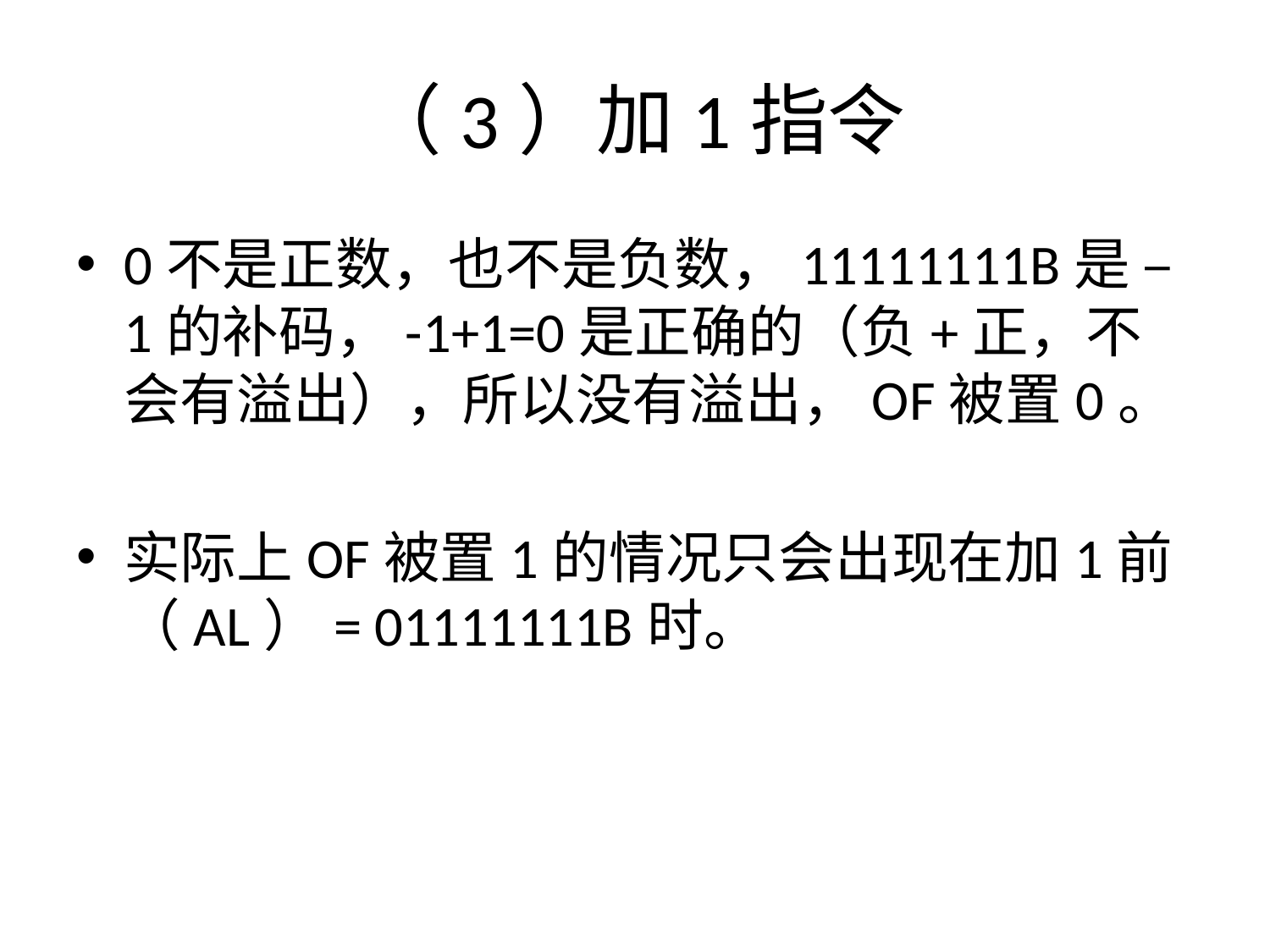

# （3）加1指令
0不是正数，也不是负数，11111111B是 – 1的补码，-1+1=0是正确的（负+正，不会有溢出），所以没有溢出，OF被置0。

实际上OF被置1的情况只会出现在加1前（AL）= 01111111B时。